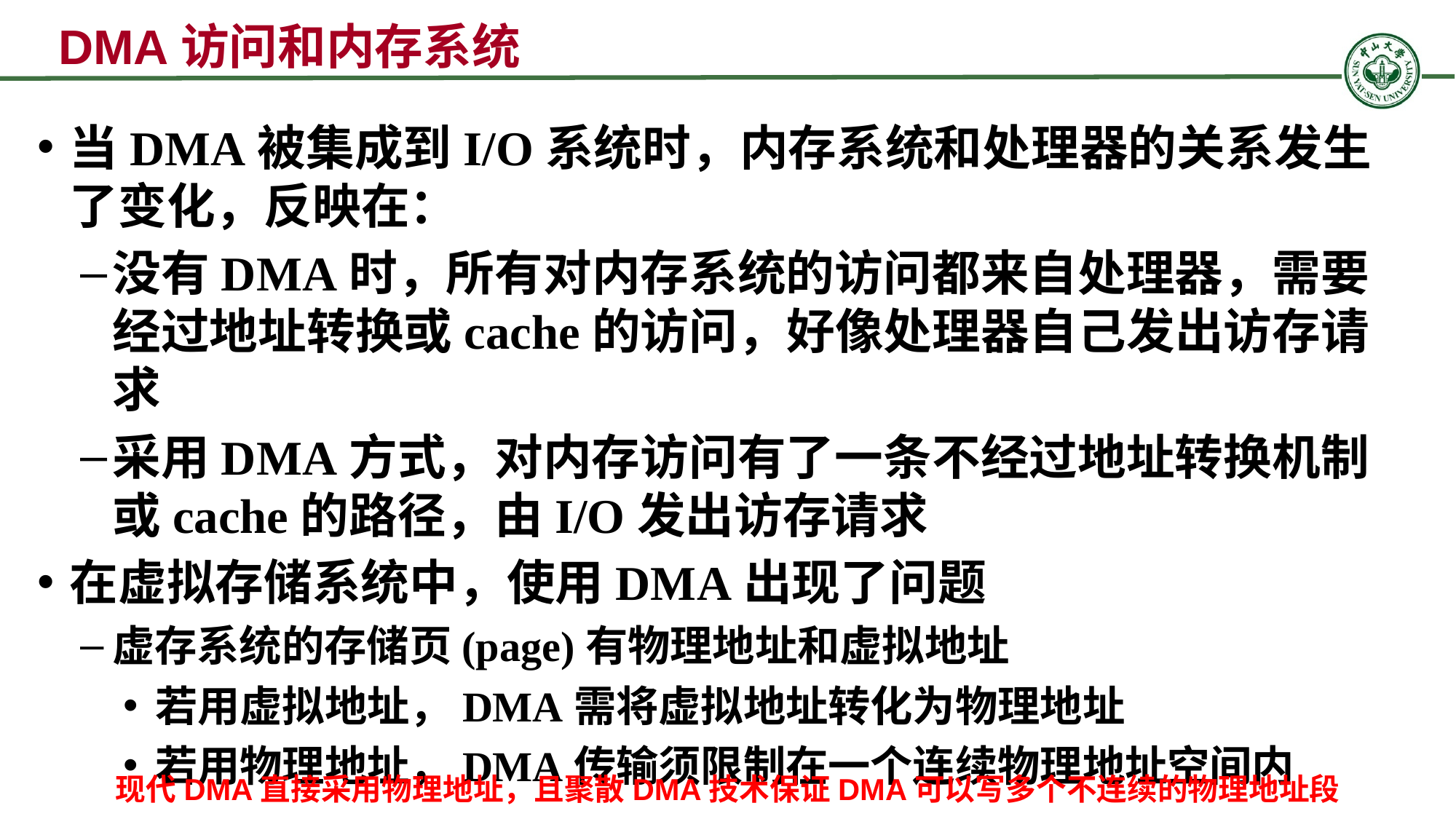

DMA访问和内存系统
当DMA被集成到I/O系统时，内存系统和处理器的关系发生了变化，反映在：
没有DMA时，所有对内存系统的访问都来自处理器，需要经过地址转换或cache的访问，好像处理器自己发出访存请求
采用DMA方式，对内存访问有了一条不经过地址转换机制或cache的路径，由I/O发出访存请求
在虚拟存储系统中，使用DMA出现了问题
虚存系统的存储页(page)有物理地址和虚拟地址
若用虚拟地址，DMA需将虚拟地址转化为物理地址
若用物理地址，DMA传输须限制在一个连续物理地址空间内

现代DMA直接采用物理地址，且聚散DMA技术保证DMA可以写多个不连续的物理地址段